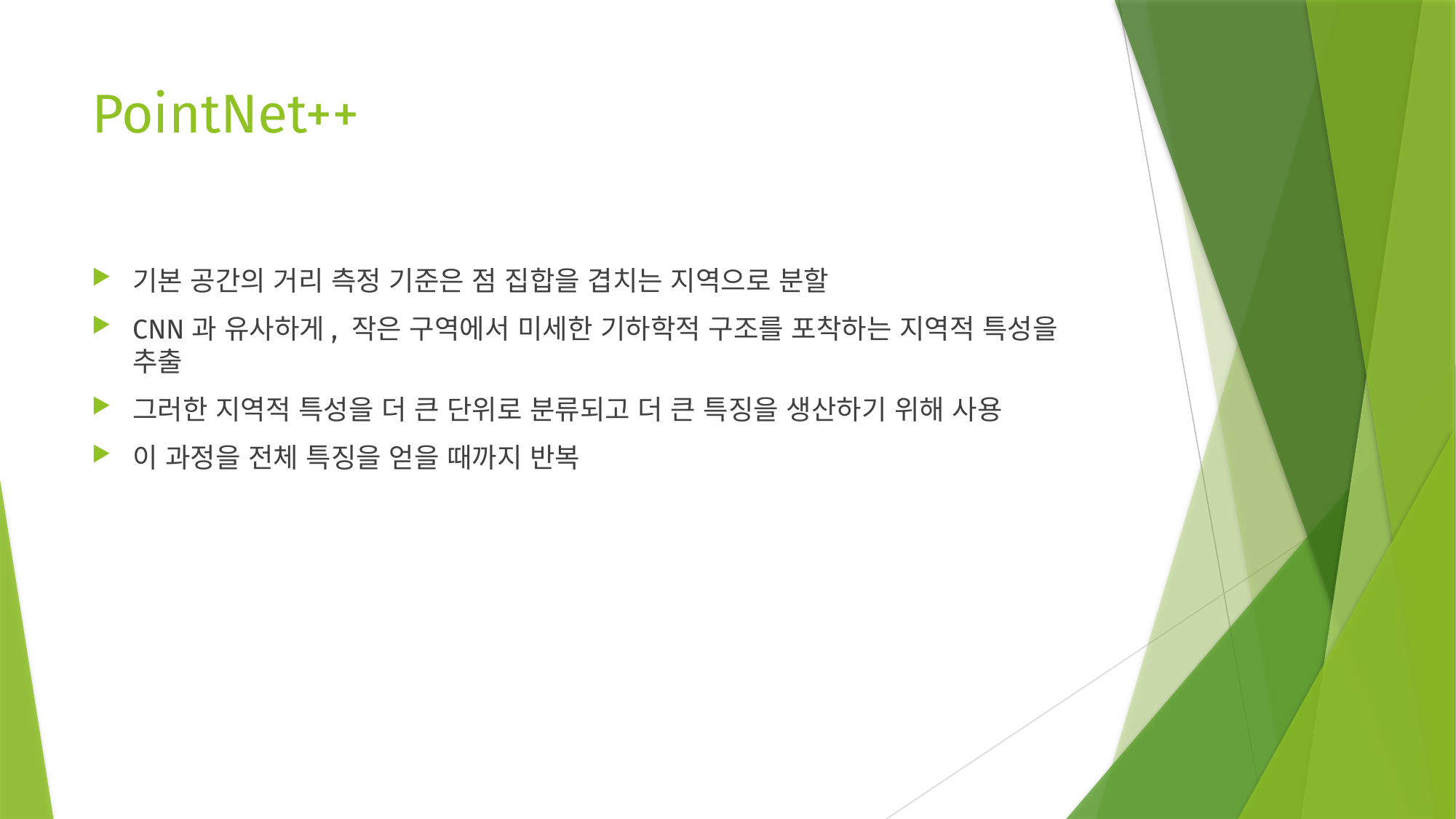

# PointNet++
기본 공간의 거리 측정 기준은 점 집합을 겹치는 지역으로 분할
CNN과 유사하게, 작은 구역에서 미세한 기하학적 구조를 포착하는 지역적 특성을 추출
그러한 지역적 특성을 더 큰 단위로 분류되고 더 큰 특징을 생산하기 위해 사용
이 과정을 전체 특징을 얻을 때까지 반복